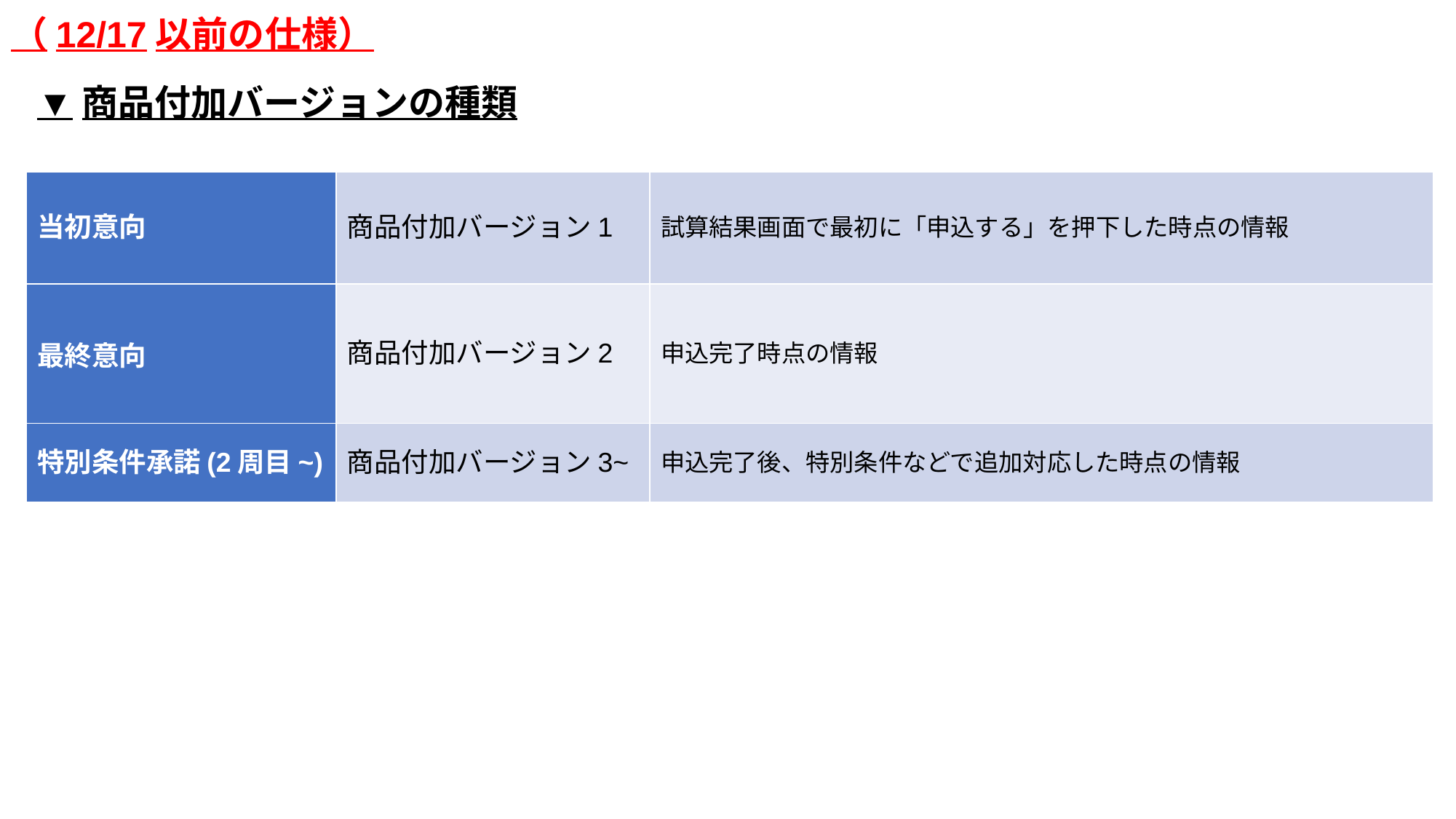

（12/17以前の仕様）
▼商品付加バージョンの種類
| 当初意向 | 商品付加バージョン1 | 試算結果画面で最初に「申込する」を押下した時点の情報 |
| --- | --- | --- |
| 最終意向 | 商品付加バージョン2 | 申込完了時点の情報 |
| 特別条件承諾(2周目~) | 商品付加バージョン3~ | 申込完了後、特別条件などで追加対応した時点の情報 |